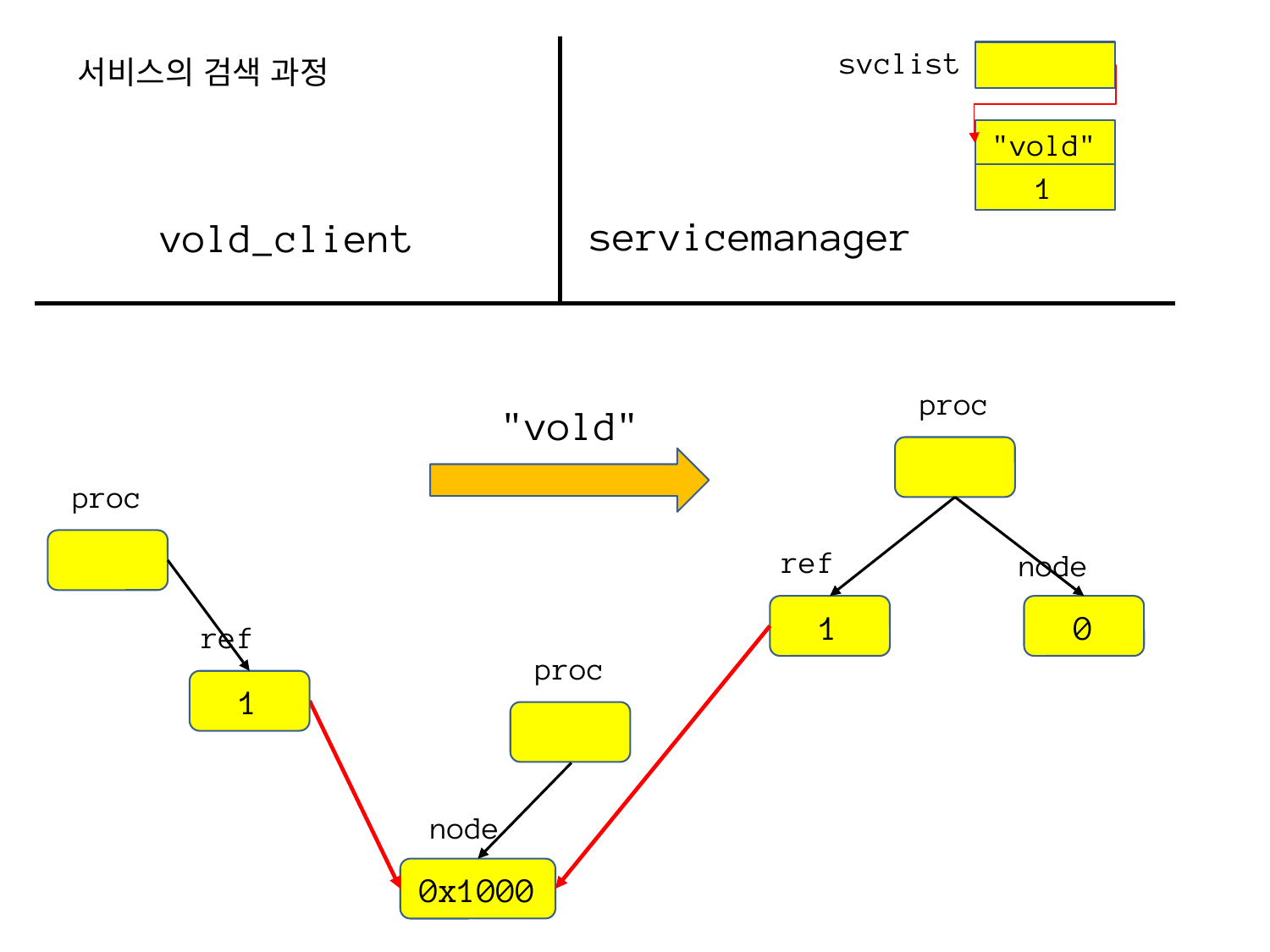

svclist

서비스의 검색 과정
"vold"
1
servicemanager
vold_client
proc
"vold"

proc

ref
node
1
0
ref
proc
1

node
0x1000